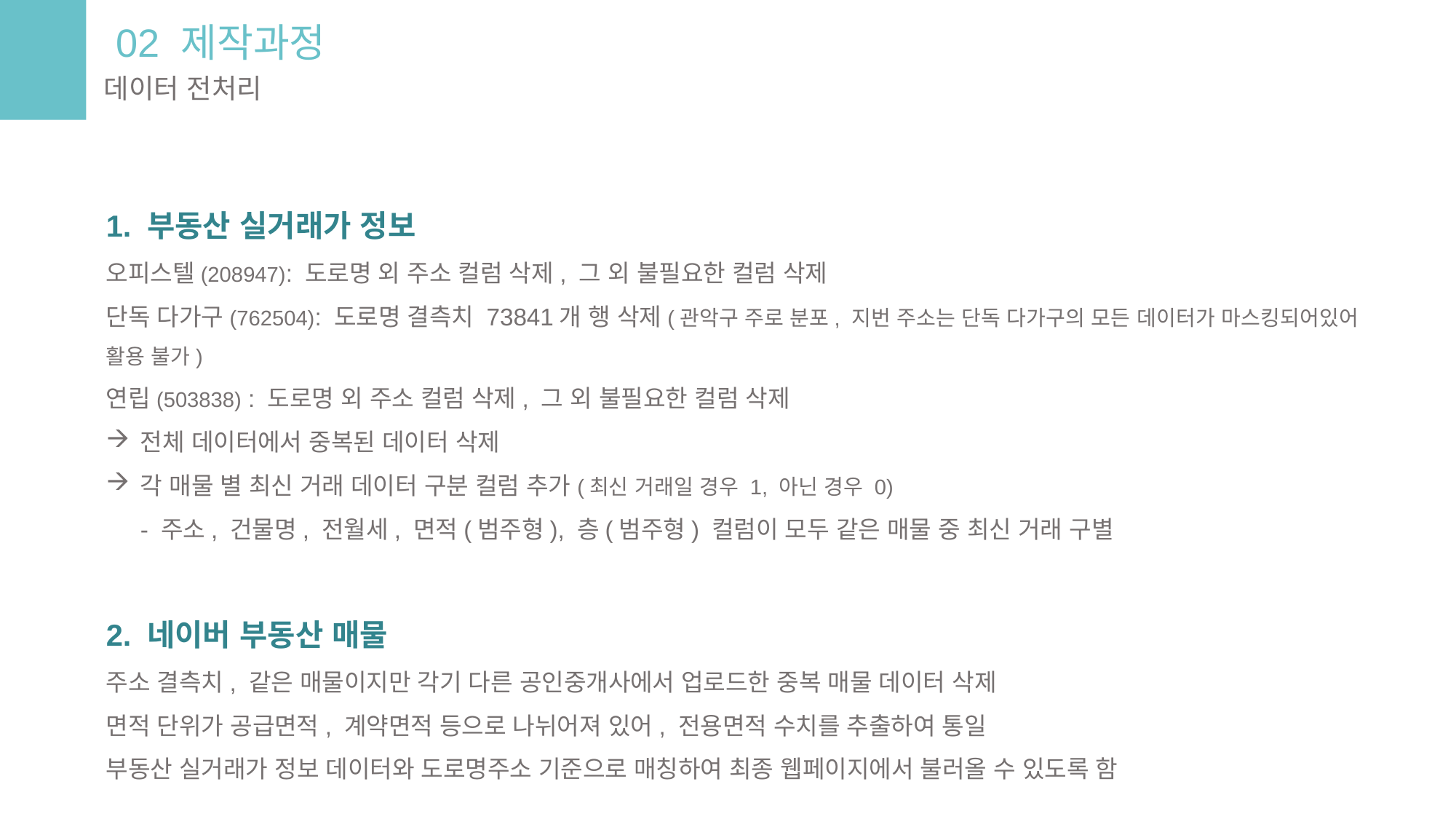

02 제작과정
데이터 전처리
1. 부동산 실거래가 정보
오피스텔(208947): 도로명 외 주소 컬럼 삭제, 그 외 불필요한 컬럼 삭제
단독 다가구(762504): 도로명 결측치 73841개 행 삭제(관악구 주로 분포, 지번 주소는 단독 다가구의 모든 데이터가 마스킹되어있어 활용 불가)
연립(503838) : 도로명 외 주소 컬럼 삭제, 그 외 불필요한 컬럼 삭제
전체 데이터에서 중복된 데이터 삭제
각 매물 별 최신 거래 데이터 구분 컬럼 추가(최신 거래일 경우 1, 아닌 경우 0)
- 주소, 건물명, 전월세, 면적(범주형), 층(범주형) 컬럼이 모두 같은 매물 중 최신 거래 구별

2. 네이버 부동산 매물
주소 결측치, 같은 매물이지만 각기 다른 공인중개사에서 업로드한 중복 매물 데이터 삭제
면적 단위가 공급면적, 계약면적 등으로 나뉘어져 있어, 전용면적 수치를 추출하여 통일
부동산 실거래가 정보 데이터와 도로명주소 기준으로 매칭하여 최종 웹페이지에서 불러올 수 있도록 함